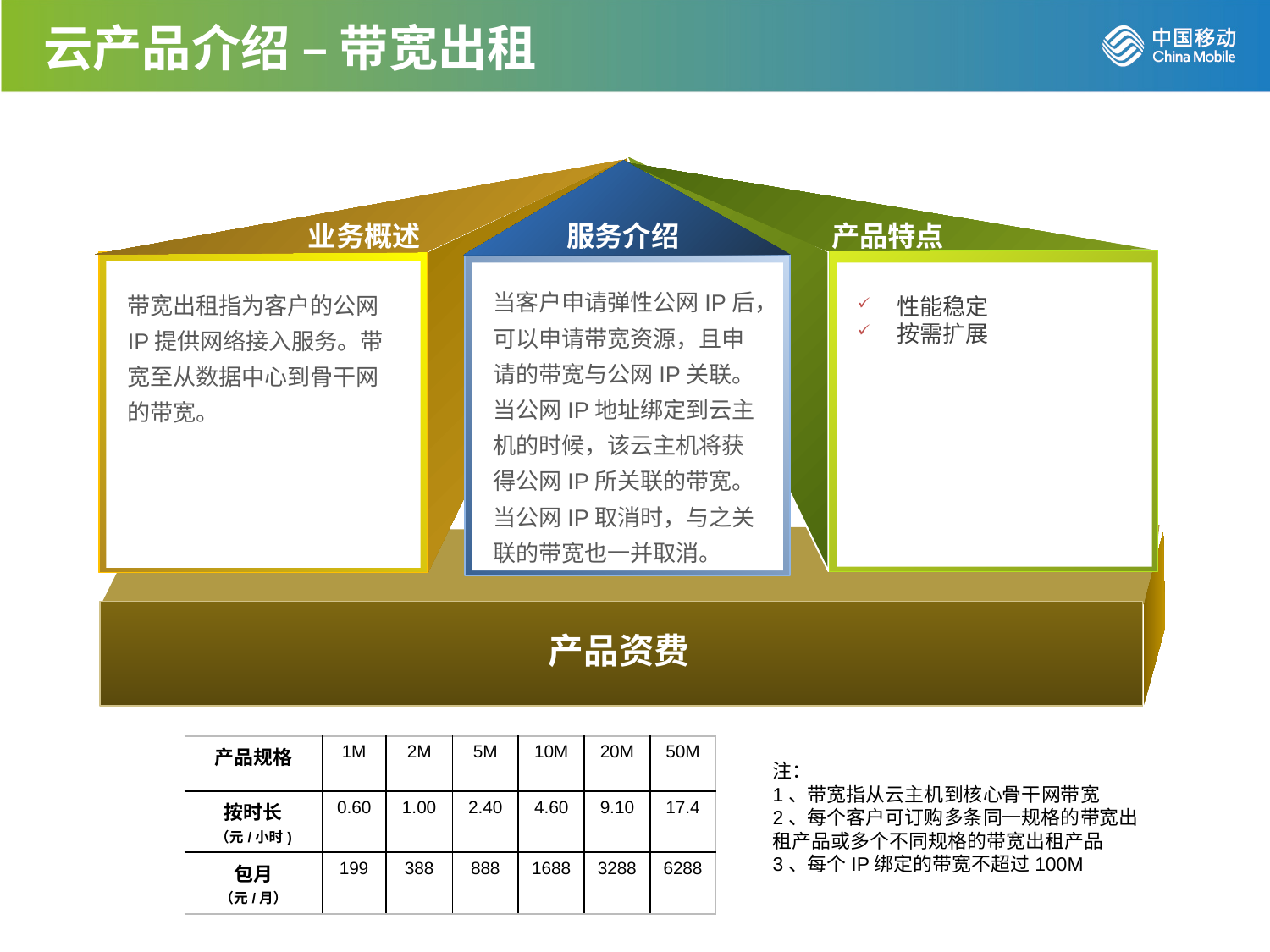

# 云产品介绍 – 带宽出租

业务概述
服务介绍
产品特点
当客户申请弹性公网IP后，可以申请带宽资源，且申请的带宽与公网IP关联。当公网IP地址绑定到云主机的时候，该云主机将获得公网IP所关联的带宽。当公网IP取消时，与之关联的带宽也一并取消。
带宽出租指为客户的公网IP提供网络接入服务。带宽至从数据中心到骨干网的带宽。

PPT模板下载：www.1ppt.com/moban/     行业PPT模板：www.1ppt.com/hangye/
节日PPT模板：www.1ppt.com/jieri/           PPT素材下载：www.1ppt.com/sucai/
PPT背景图片：www.1ppt.com/beijing/      PPT图表下载：www.1ppt.com/tubiao/
优秀PPT下载：www.1ppt.com/xiazai/        PPT教程： www.1ppt.com/powerpoint/
Word教程： www.1ppt.com/word/              Excel教程：www.1ppt.com/excel/
资料下载：www.1ppt.com/ziliao/                PPT课件下载：www.1ppt.com/kejian/
范文下载：www.1ppt.com/fanwen/             试卷下载：www.1ppt.com/shiti/
教案下载：www.1ppt.com/jiaoan/

产品资费
性能稳定
按需扩展
| 产品规格 | 1M | 2M | 5M | 10M | 20M | 50M |
| --- | --- | --- | --- | --- | --- | --- |
| 按时长 （元/小时) | 0.60 | 1.00 | 2.40 | 4.60 | 9.10 | 17.4 |
| 包月 （元/月） | 199 | 388 | 888 | 1688 | 3288 | 6288 |
注：
1、带宽指从云主机到核心骨干网带宽
2、每个客户可订购多条同一规格的带宽出租产品或多个不同规格的带宽出租产品
3、每个IP绑定的带宽不超过100M